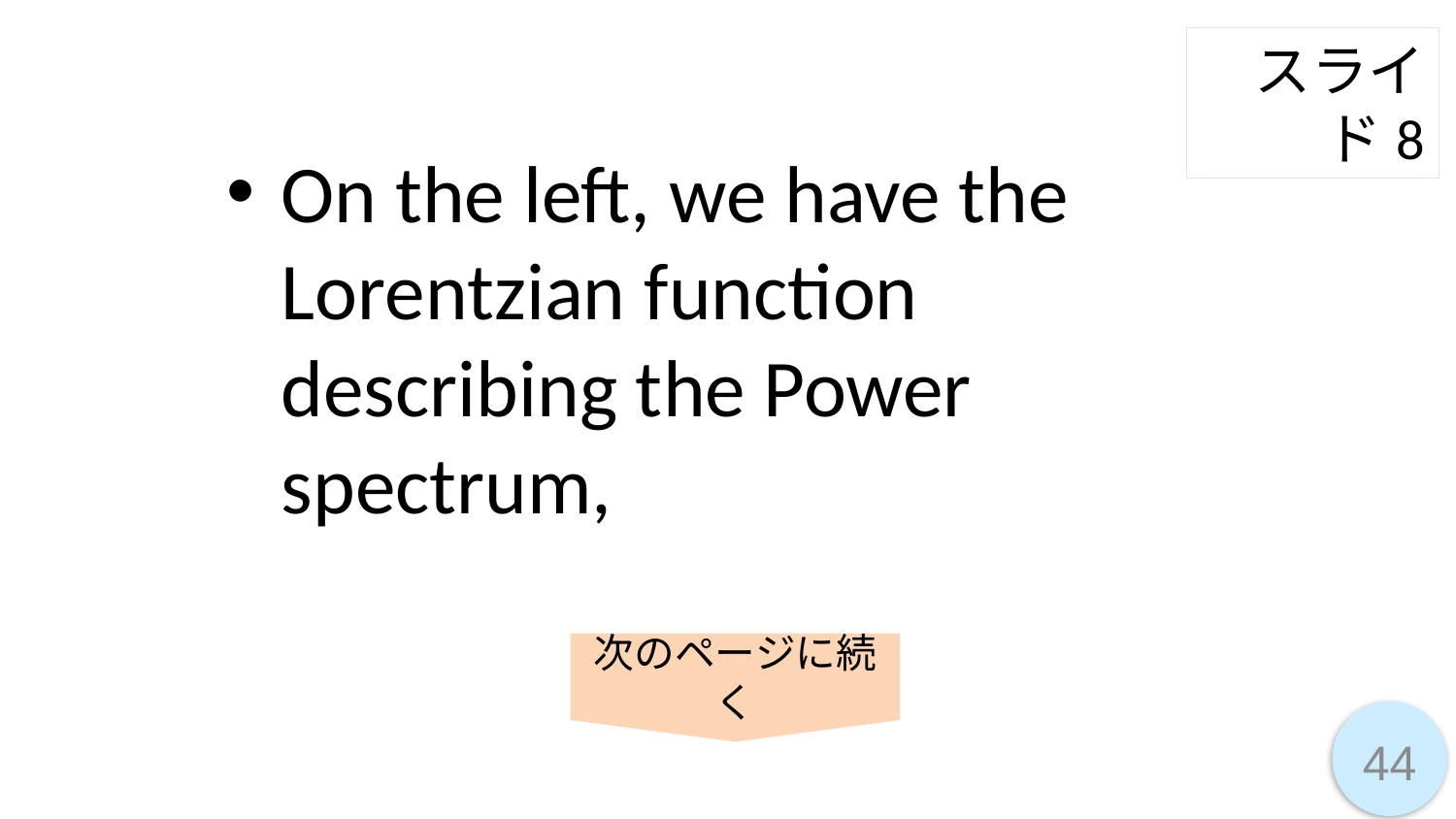

スライド8
On the left, we have the Lorentzian function describing the Power spectrum,
次のページに続く
44